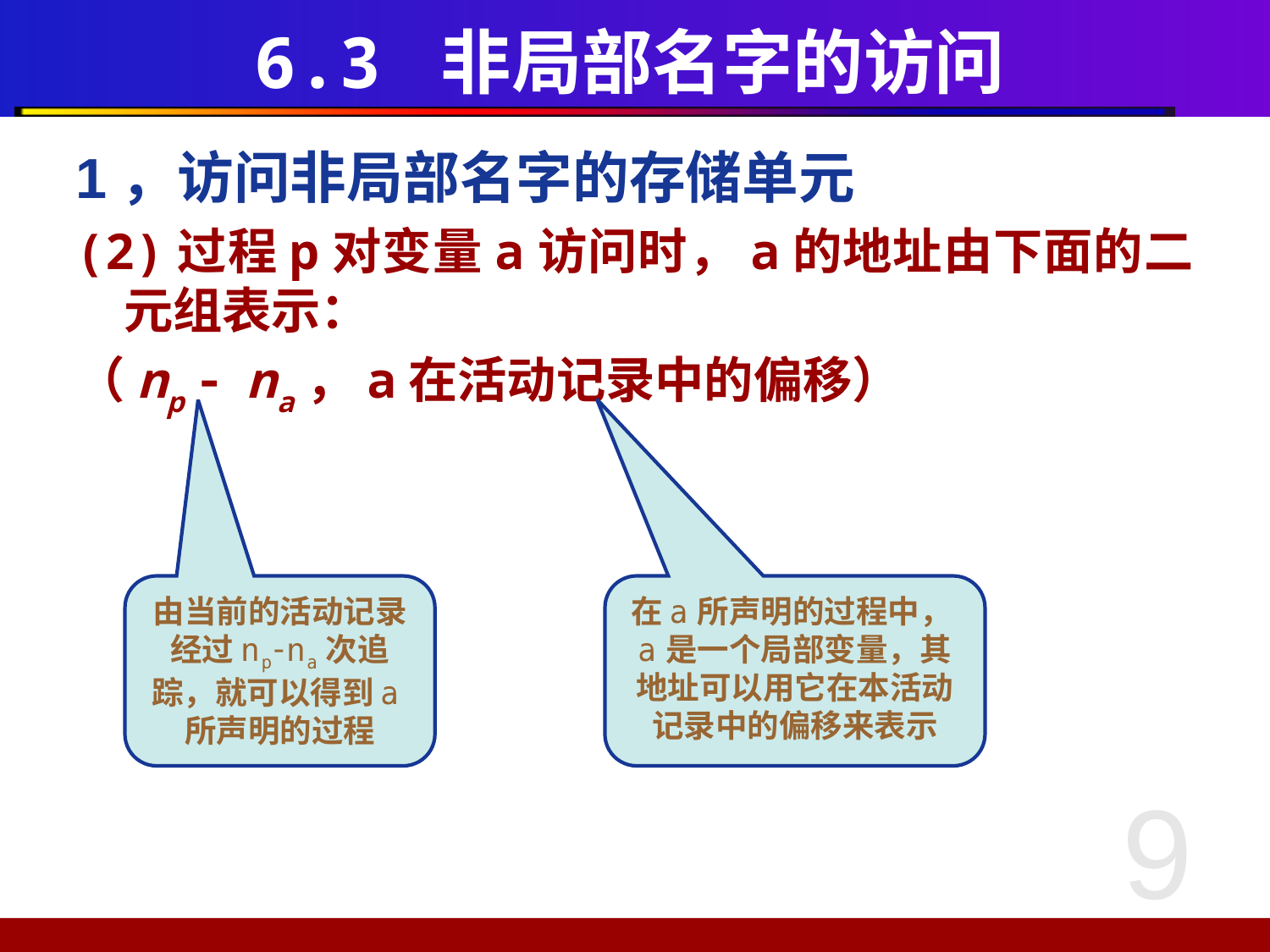

# 6.3 非局部名字的访问
1，访问非局部名字的存储单元
(2)过程p对变量a访问时，a的地址由下面的二元组表示：
（np − na，a在活动记录中的偏移）
由当前的活动记录经过np-na次追踪，就可以得到a所声明的过程
在a所声明的过程中，a是一个局部变量，其地址可以用它在本活动记录中的偏移来表示
9